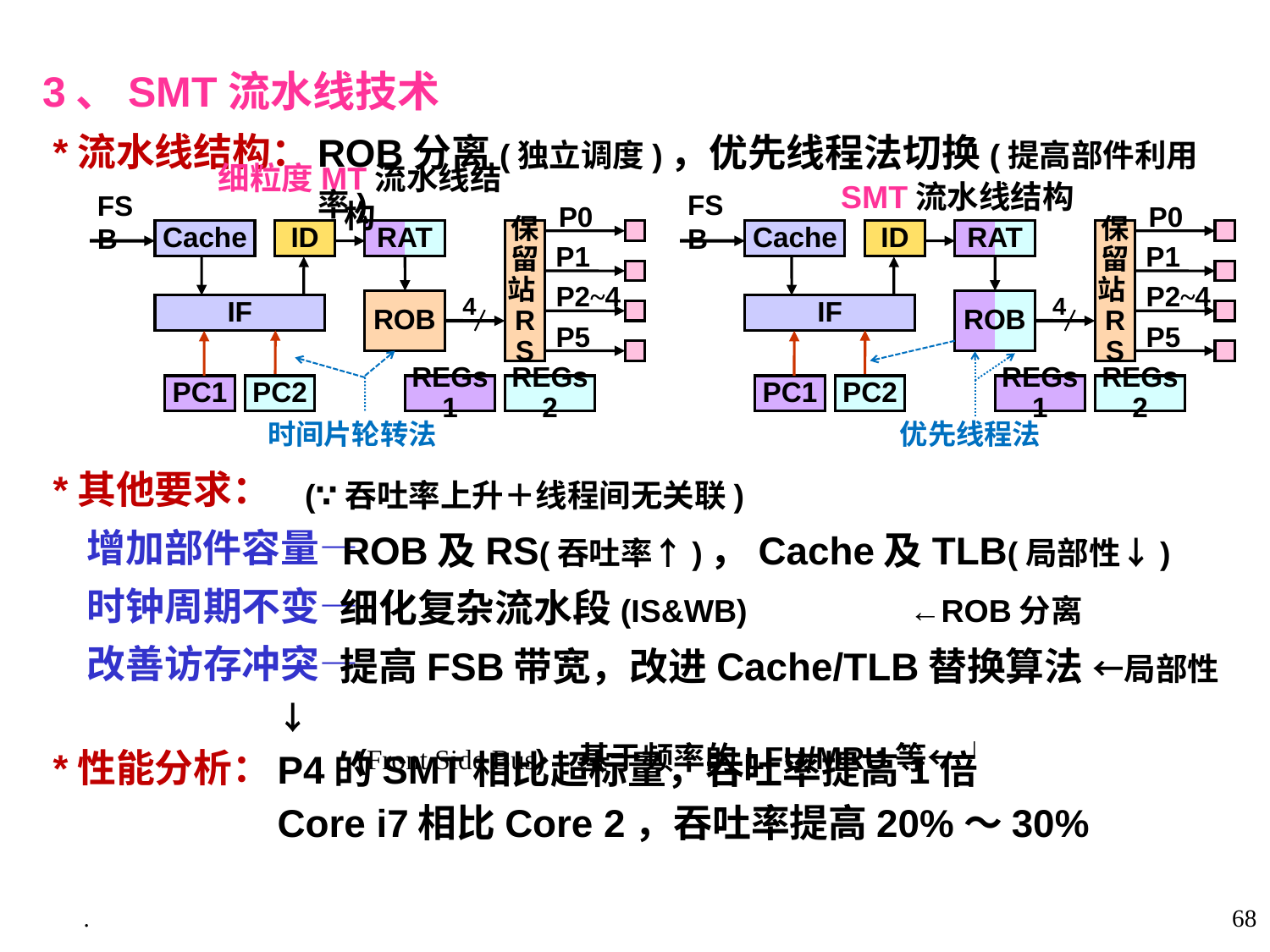

3、SMT流水线技术
 *流水线结构：

 *其他要求：
    增加部件容量—
    时钟周期不变—
    改善访存冲突—

 *性能分析：
ROB分离(独立调度)，优先线程法切换(提高部件利用率)
细粒度MT流水线结构
FSB
P0
Cache
ID
RAT

保留站RS

P1

P2~4
4
ROB
IF

P5

PC1
PC2
REGs1
REGs2
SMT流水线结构
P0
FSB
Cache
ID
RAT

保留站RS

P1

P2~4
4

ROB
IF

P5

PC1
PC2
REGs1
REGs2

优先线程法

时间片轮转法
   (∵吞吐率上升＋线程间无关联)
      ROB及RS(吞吐率↑)，Cache及TLB(局部性↓)
      细化复杂流水段(IS&WB)               ←ROB分离
      提高FSB带宽，改进Cache/TLB替换算法 ←局部性↓
         (Front Side Bus)   基于频率的LFU/MRU等←┘
P4的SMT相比超标量，吞吐率提高1倍
Core i7相比Core 2，吞吐率提高20%～30%
.
68